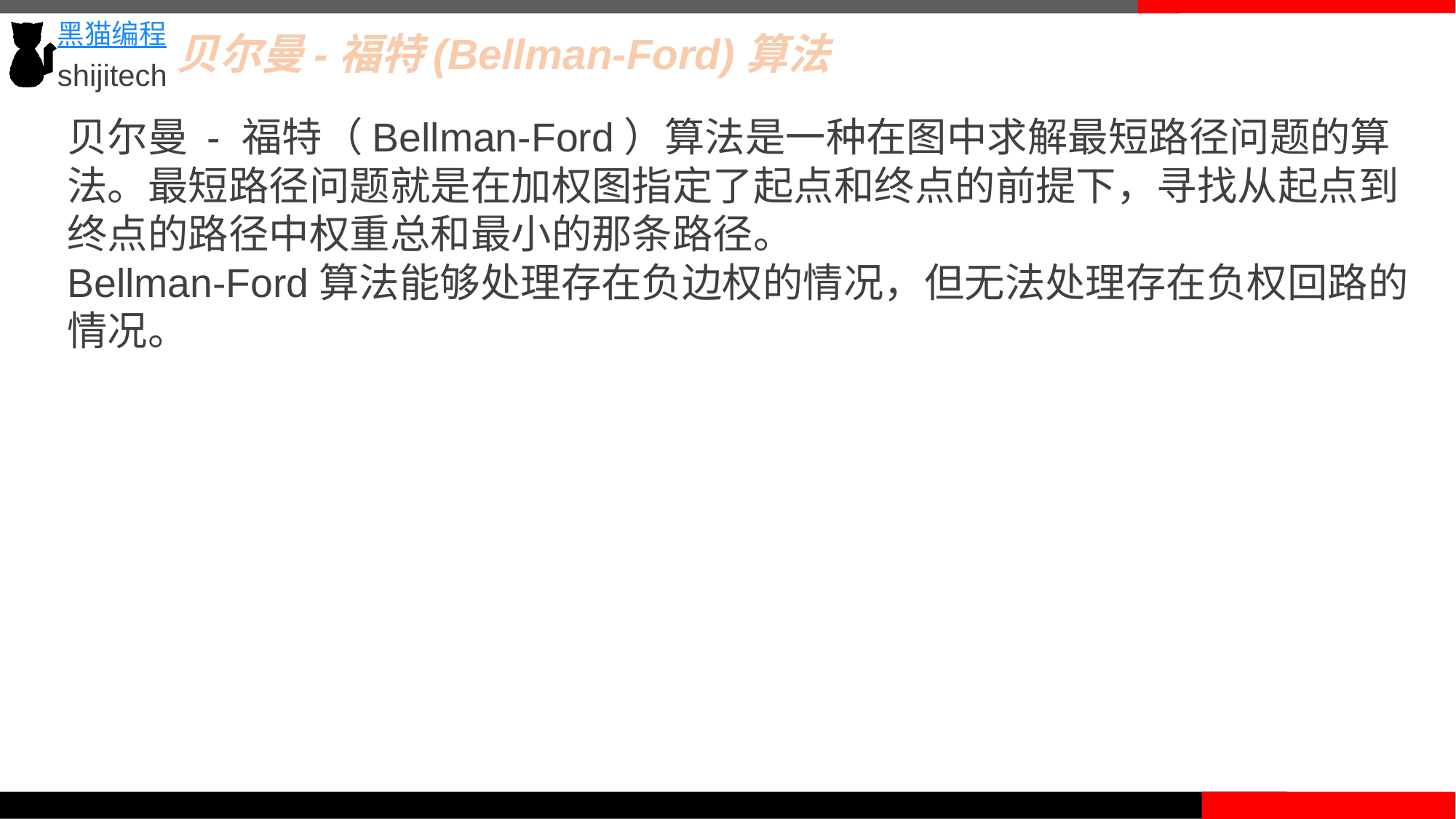

贝尔曼-福特(Bellman-Ford)算法
贝尔曼 - 福特（Bellman-Ford）算法是一种在图中求解最短路径问题的算法。最短路径问题就是在加权图指定了起点和终点的前提下，寻找从起点到终点的路径中权重总和最小的那条路径。
Bellman-Ford算法能够处理存在负边权的情况，但无法处理存在负权回路的情况。